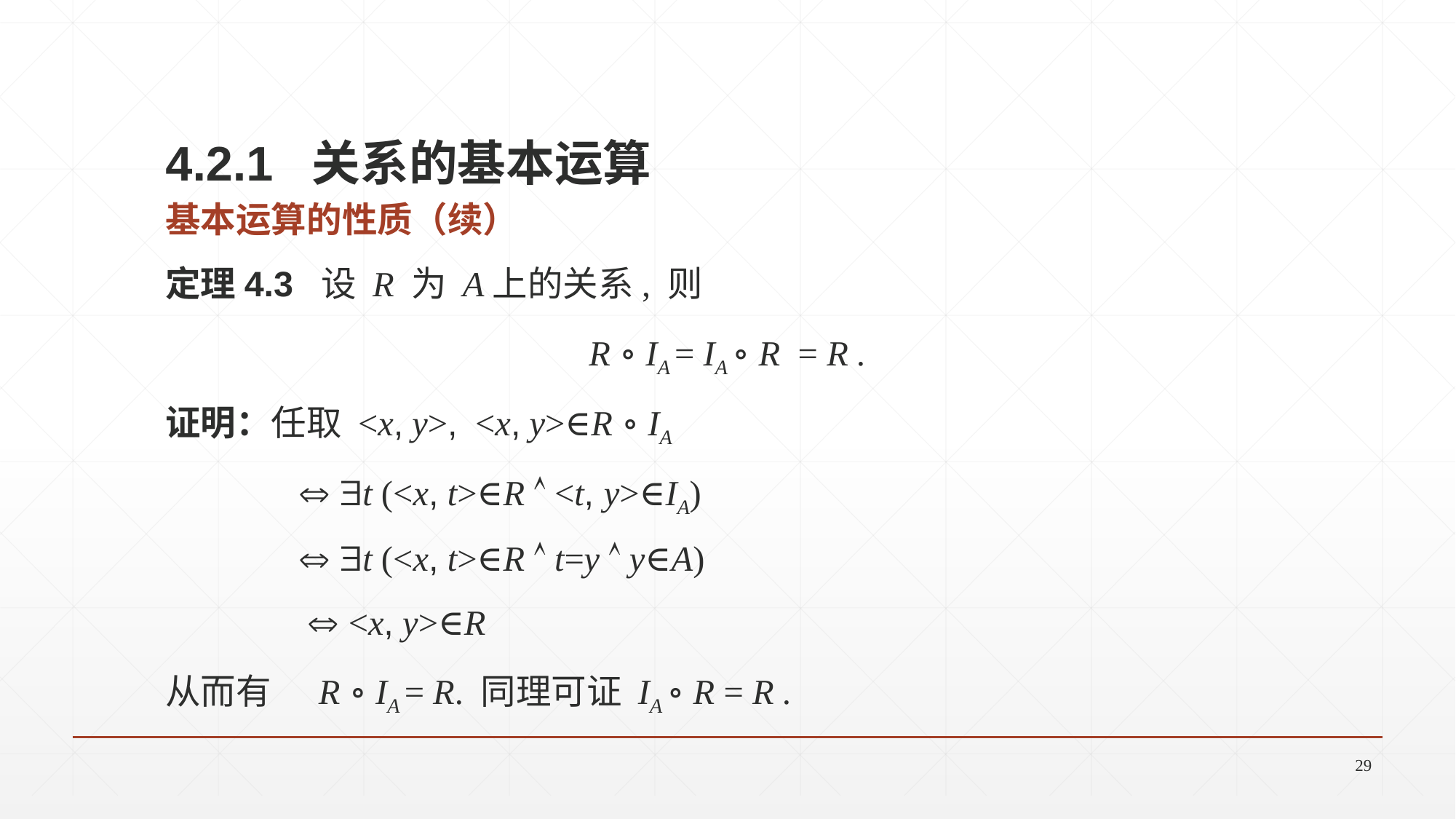

4.2.1  关系的基本运算
基本运算的性质（续）
定理4.3  设 R 为 A上的关系, 则
R ∘ IA = IA ∘ R  = R .
证明：任取 <x, y>,  <x, y>∈R ∘ IA
         		⇔ ∃t (<x, t>∈R ∧ <t, y>∈IA)
         		⇔ ∃t (<x, t>∈R ∧ t=y ∧ y∈A)
        		 ⇔ <x, y>∈R
从而有     R ∘ IA = R. 同理可证 IA ∘ R = R .
29